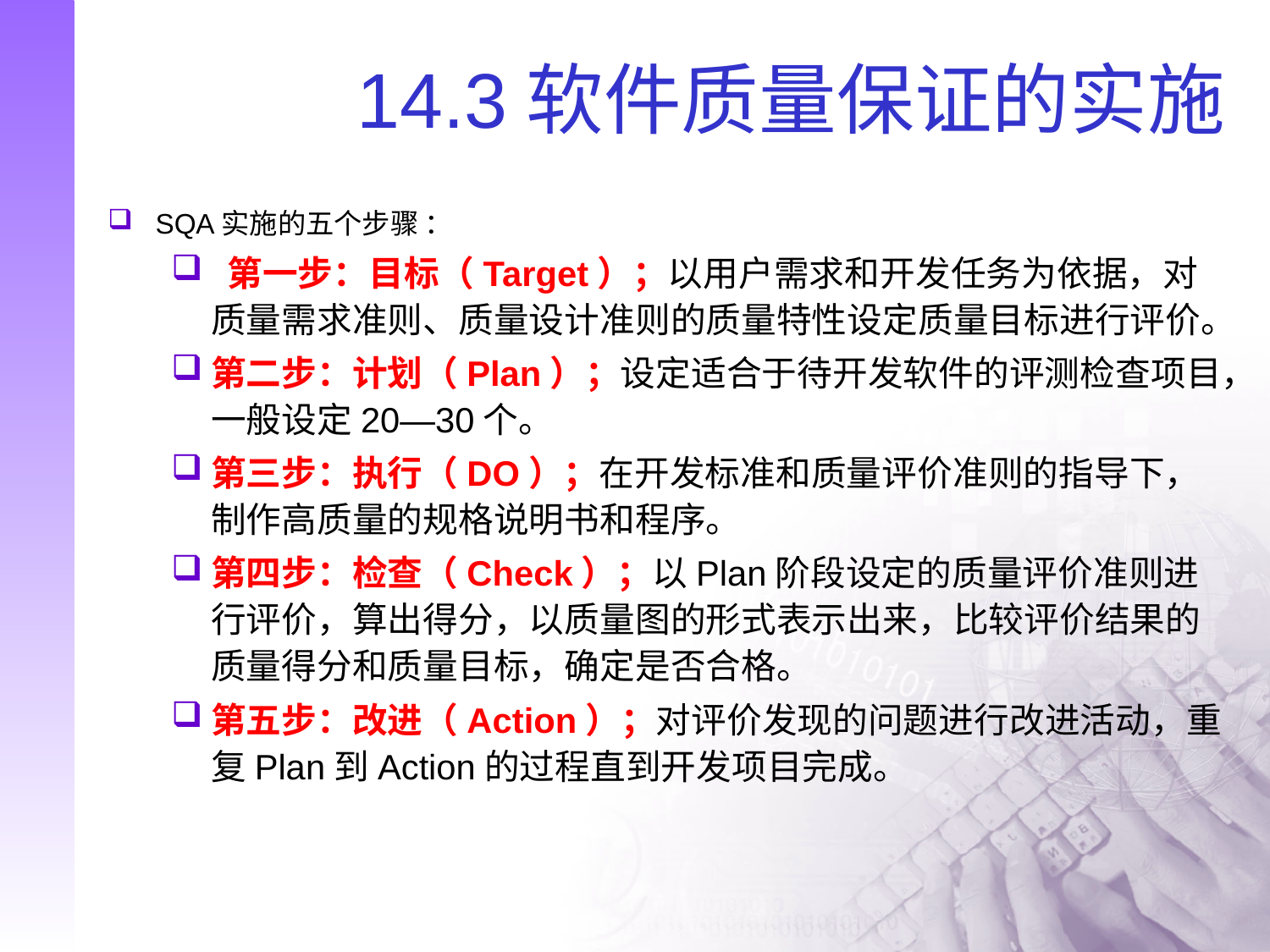

# 14.3软件质量保证的实施
SQA实施的五个步骤 ：
 第一步：目标（Target）；以用户需求和开发任务为依据，对质量需求准则、质量设计准则的质量特性设定质量目标进行评价。
第二步：计划（Plan）；设定适合于待开发软件的评测检查项目，一般设定20—30个。
第三步：执行（DO）；在开发标准和质量评价准则的指导下，制作高质量的规格说明书和程序。
第四步：检查（Check）；以Plan阶段设定的质量评价准则进行评价，算出得分，以质量图的形式表示出来，比较评价结果的质量得分和质量目标，确定是否合格。
第五步：改进（Action）；对评价发现的问题进行改进活动，重复Plan到Action的过程直到开发项目完成。